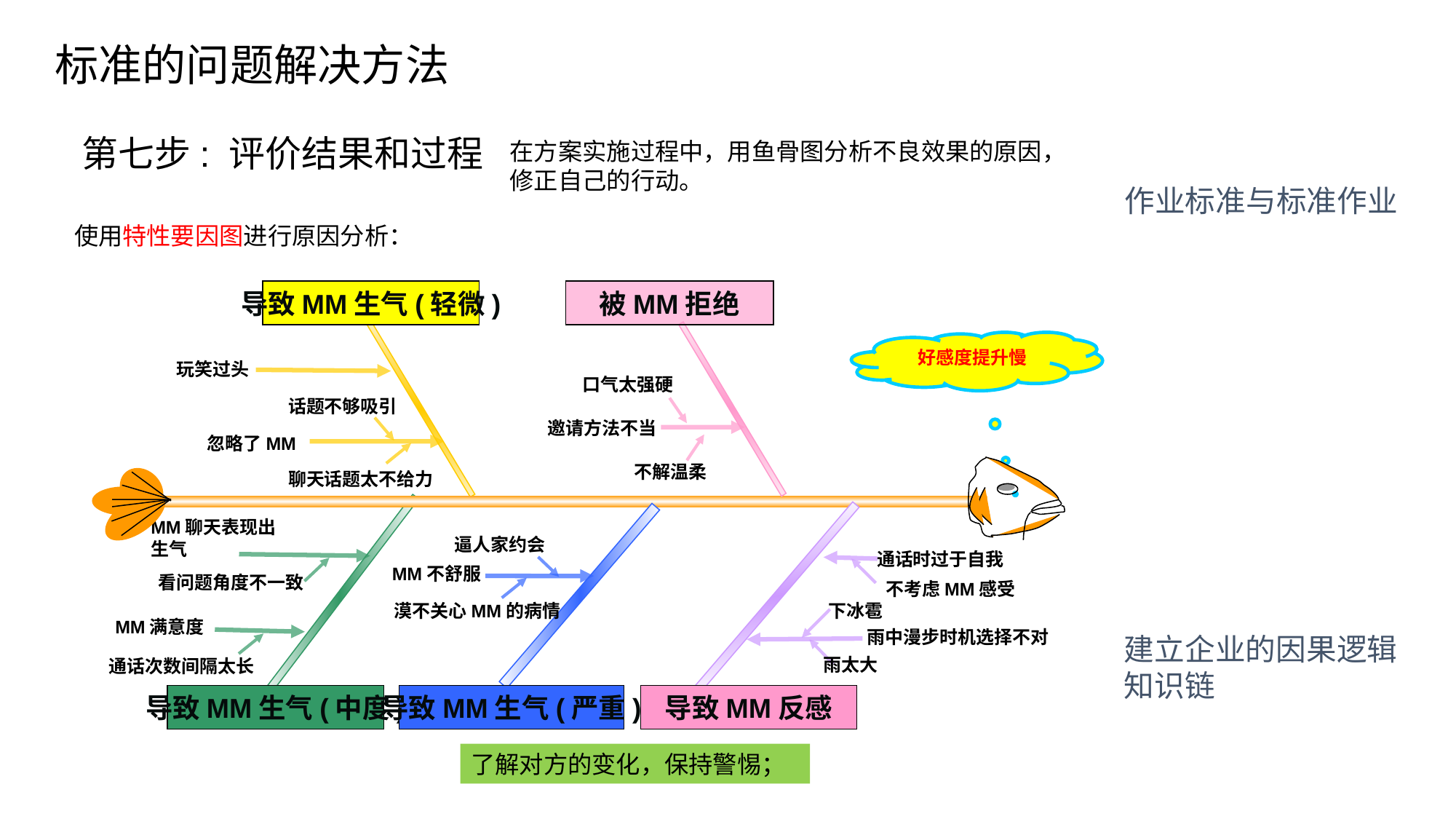

标准的问题解决方法
第七步: 评价结果和过程
在方案实施过程中，用鱼骨图分析不良效果的原因，修正自己的行动。
作业标准与标准作业
使用特性要因图进行原因分析：
导致MM生气(轻微)
被MM拒绝
    好感度提升慢
玩笑过头
口气太强硬

话题不够吸引

邀请方法不当

忽略了MM

不解温柔

聊天话题太不给力

MM聊天表现出生气
逼人家约会
通话时过于自我

MM不舒服

看问题角度不一致

不考虑MM感受

漠不关心MM的病情
下冰雹

MM满意度
雨中漫步时机选择不对

雨太大
通话次数间隔太长
导致MM生气(中度)
导致MM生气(严重)
导致MM反感
建立企业的因果逻辑知识链
了解对方的变化，保持警惕；